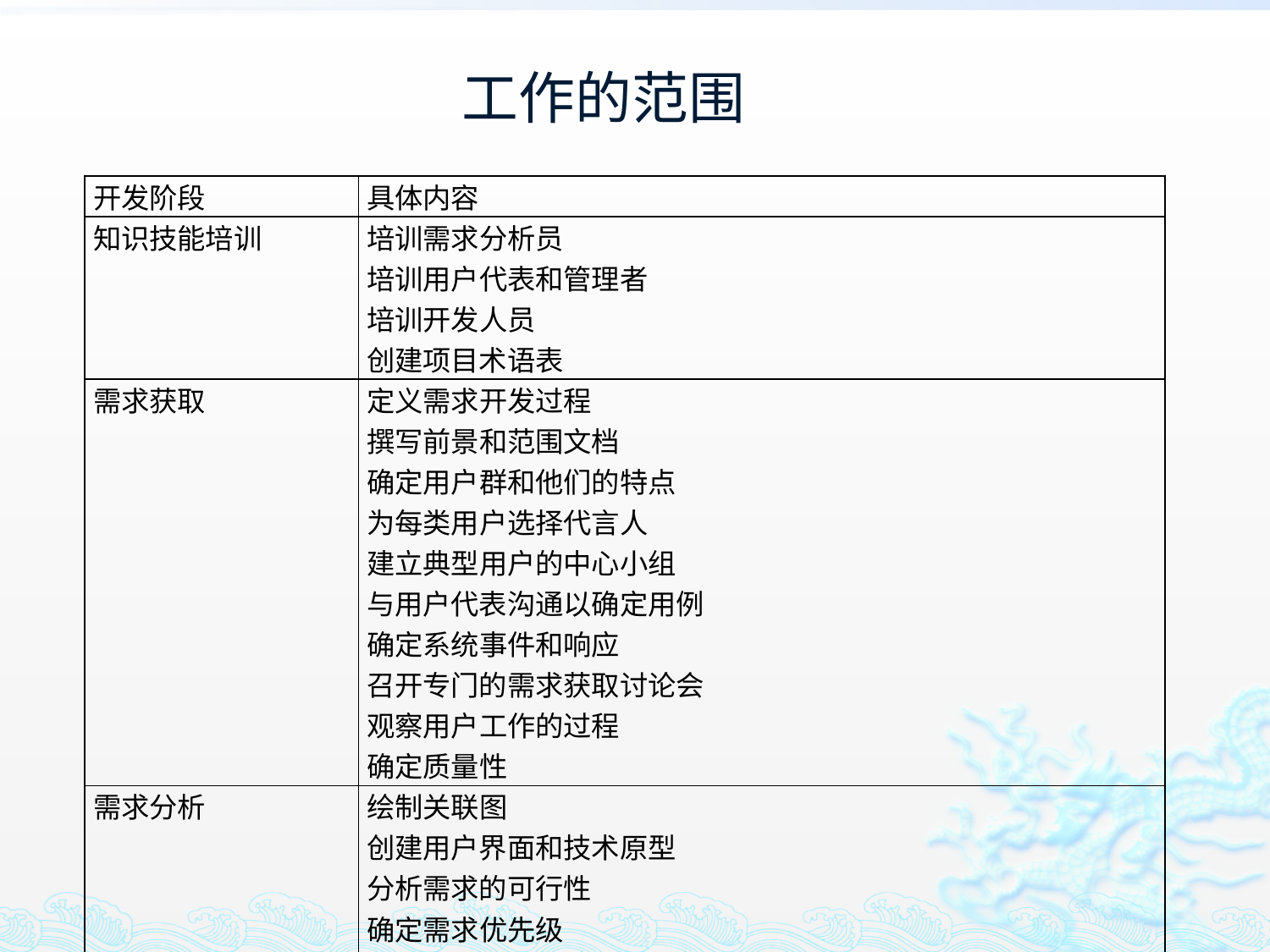

# 工作的范围
| 开发阶段 | 具体内容 |
| --- | --- |
| 知识技能培训 | 培训需求分析员 培训用户代表和管理者 培训开发人员 创建项目术语表 |
| 需求获取 | 定义需求开发过程 撰写前景和范围文档 确定用户群和他们的特点 为每类用户选择代言人 建立典型用户的中心小组 与用户代表沟通以确定用例 确定系统事件和响应 召开专门的需求获取讨论会 观察用户工作的过程 确定质量性 |
| 需求分析 | 绘制关联图 创建用户界面和技术原型 分析需求的可行性 确定需求优先级 为需求建模 创建数据字典 将需求分解到子系统 应用质量功能调配 |